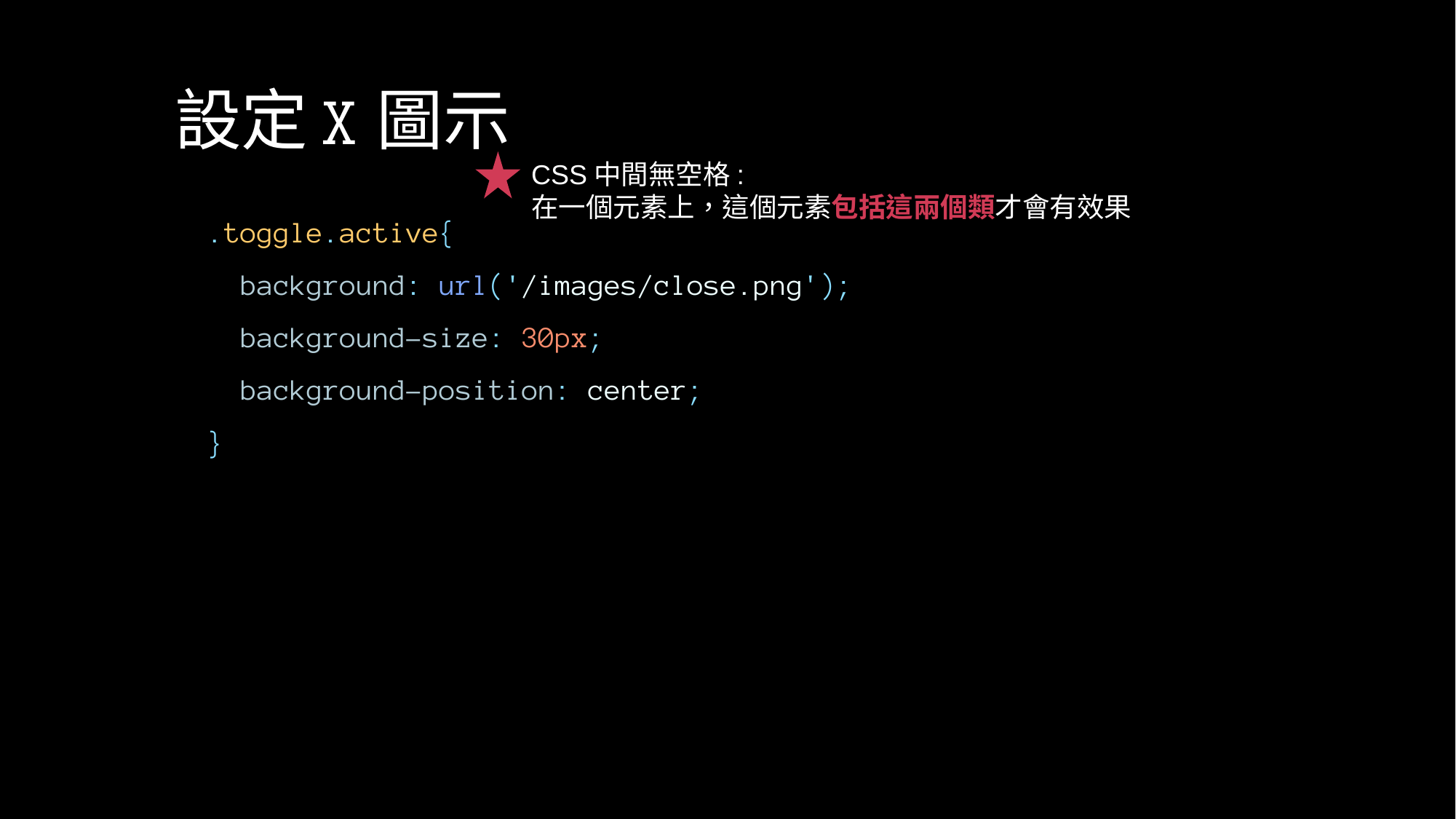

# 設定X圖示

CSS中間無空格:
在一個元素上，這個元素包括這兩個類才會有效果
  .toggle.active{
    background: url('/images/close.png');
    background-size: 30px;
    background-position: center;
  }